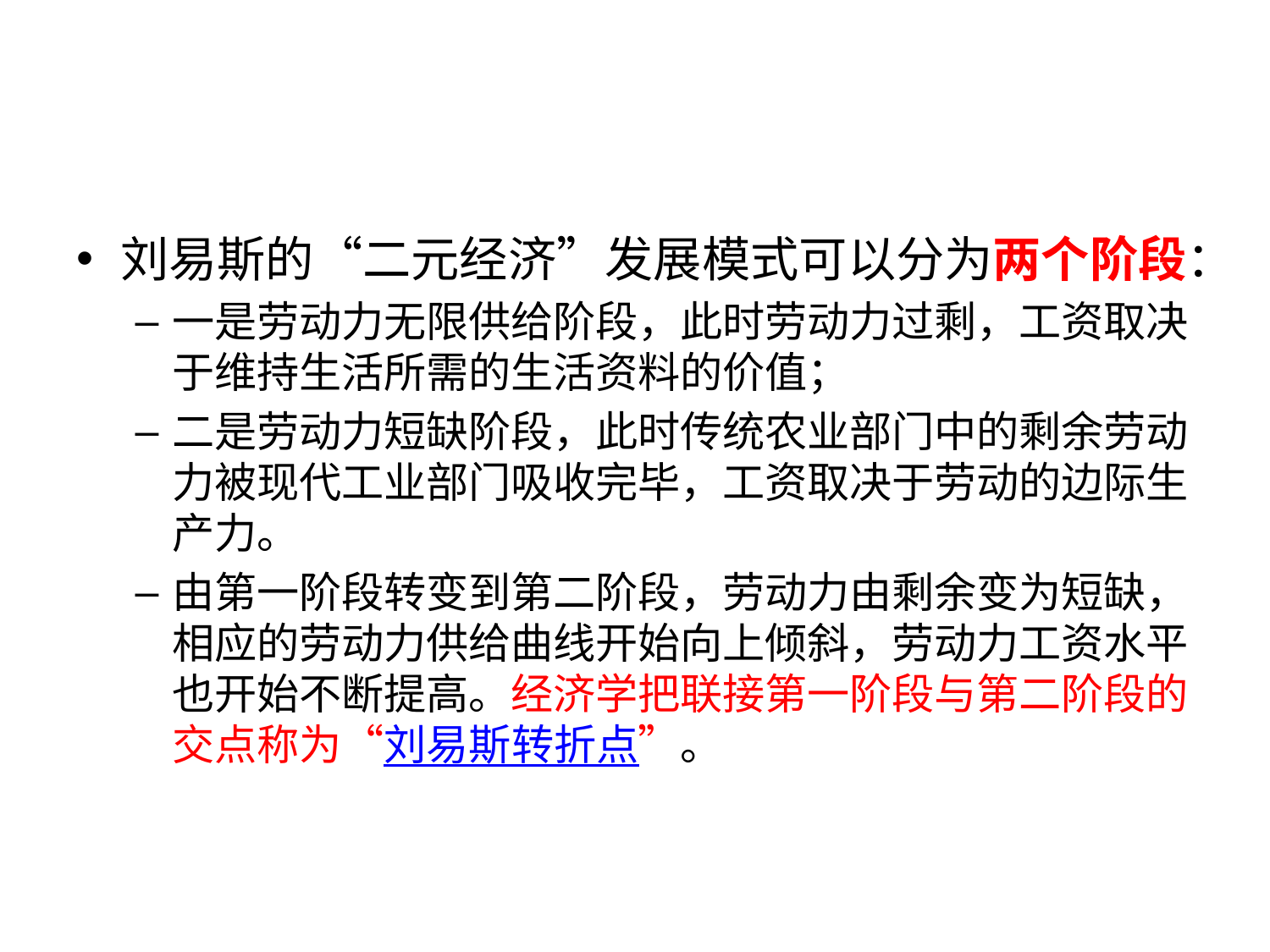

#
刘易斯的“二元经济”发展模式可以分为两个阶段：
一是劳动力无限供给阶段，此时劳动力过剩，工资取决于维持生活所需的生活资料的价值；
二是劳动力短缺阶段，此时传统农业部门中的剩余劳动力被现代工业部门吸收完毕，工资取决于劳动的边际生产力。
由第一阶段转变到第二阶段，劳动力由剩余变为短缺，相应的劳动力供给曲线开始向上倾斜，劳动力工资水平也开始不断提高。经济学把联接第一阶段与第二阶段的交点称为“刘易斯转折点”。